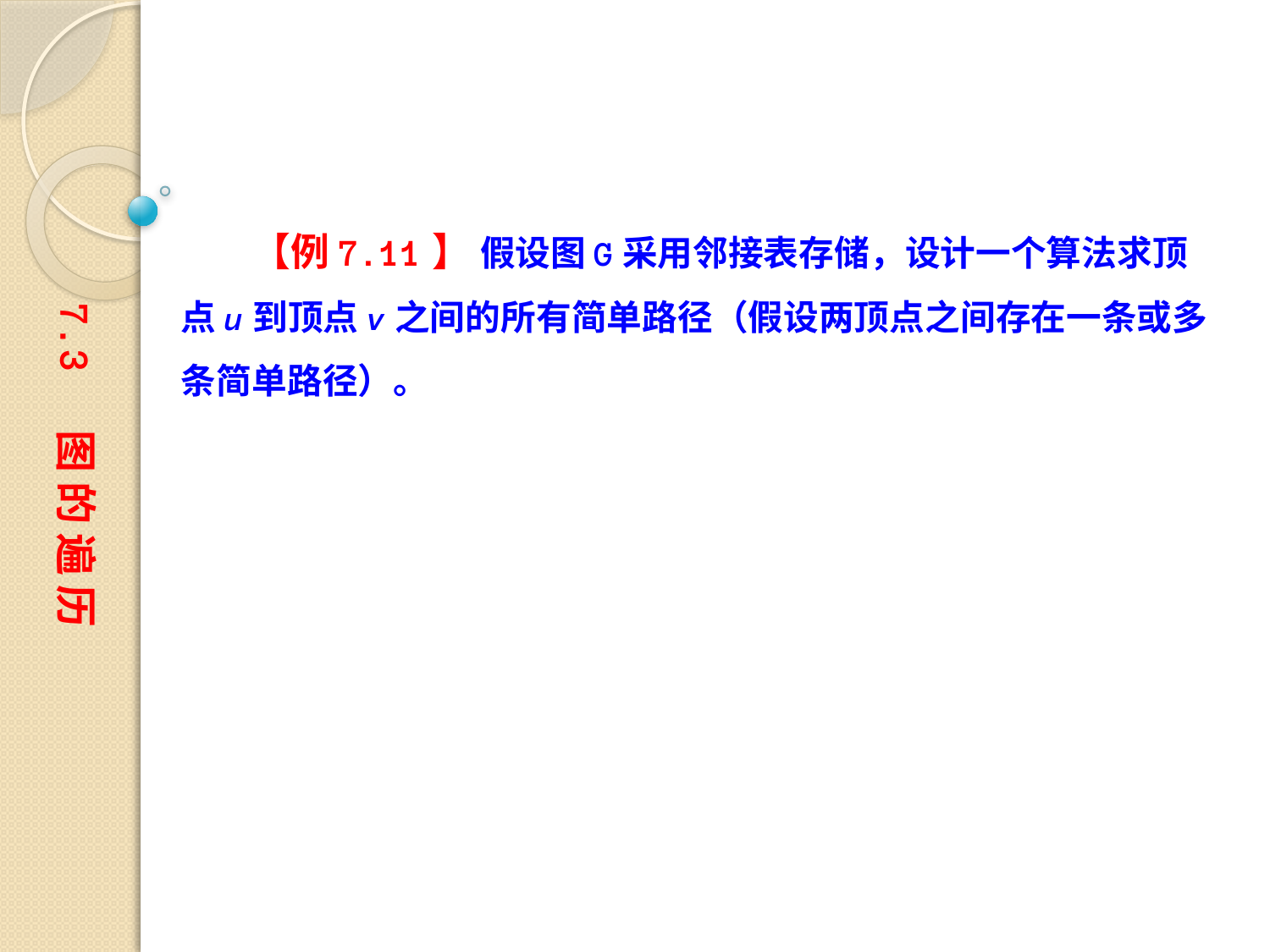

【例7.11】 假设图G采用邻接表存储，设计一个算法求顶点u到顶点v之间的所有简单路径（假设两顶点之间存在一条或多条简单路径）。
7.3  图 的 遍 历